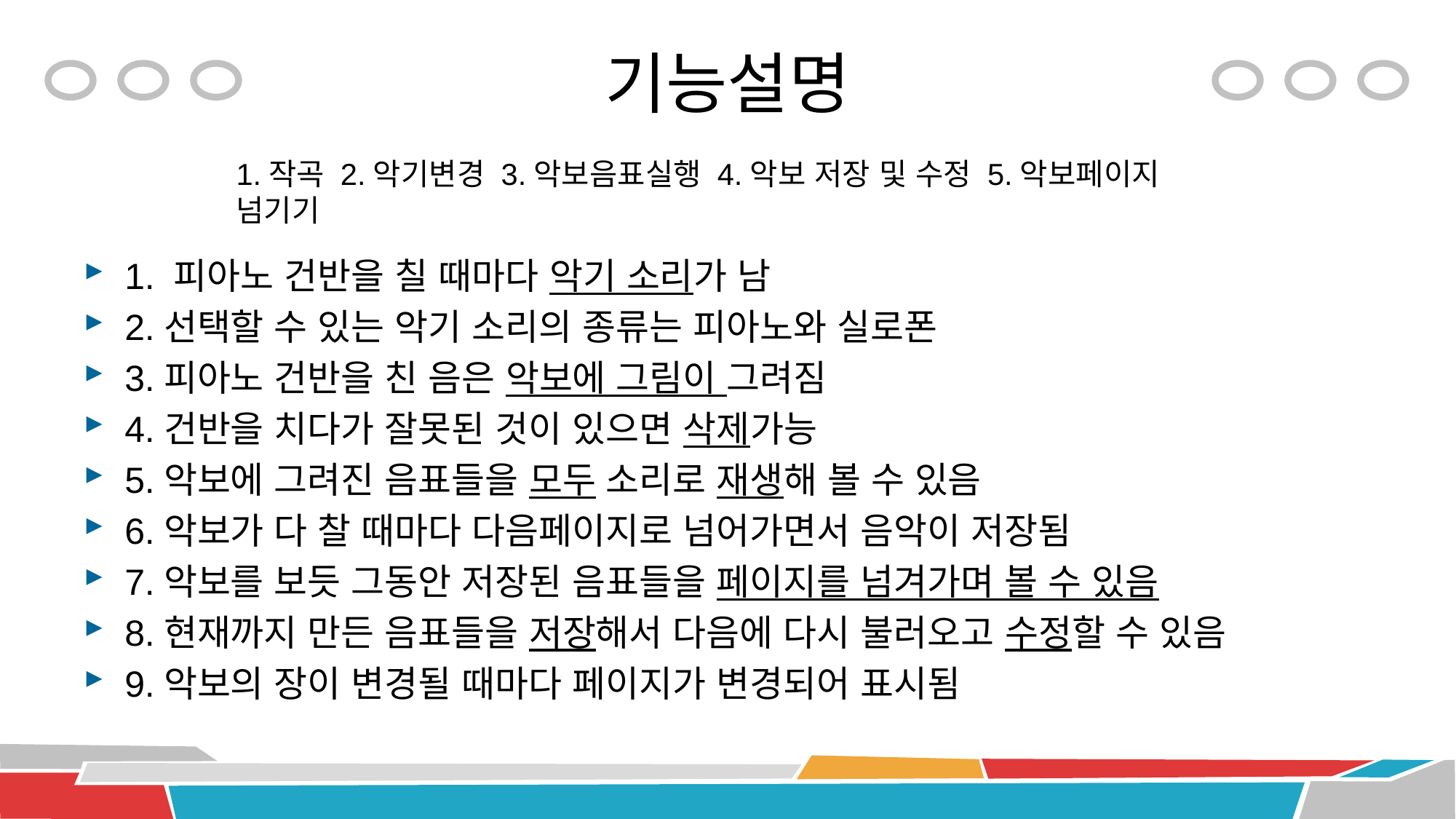

# 기능설명
1.작곡 2.악기변경 3.악보음표실행 4.악보 저장 및 수정 5.악보페이지 넘기기
1. 피아노 건반을 칠 때마다 악기 소리가 남
2.선택할 수 있는 악기 소리의 종류는 피아노와 실로폰
3.피아노 건반을 친 음은 악보에 그림이 그려짐
4.건반을 치다가 잘못된 것이 있으면 삭제가능
5.악보에 그려진 음표들을 모두 소리로 재생해 볼 수 있음
6.악보가 다 찰 때마다 다음페이지로 넘어가면서 음악이 저장됨
7.악보를 보듯 그동안 저장된 음표들을 페이지를 넘겨가며 볼 수 있음
8.현재까지 만든 음표들을 저장해서 다음에 다시 불러오고 수정할 수 있음
9.악보의 장이 변경될 때마다 페이지가 변경되어 표시됨